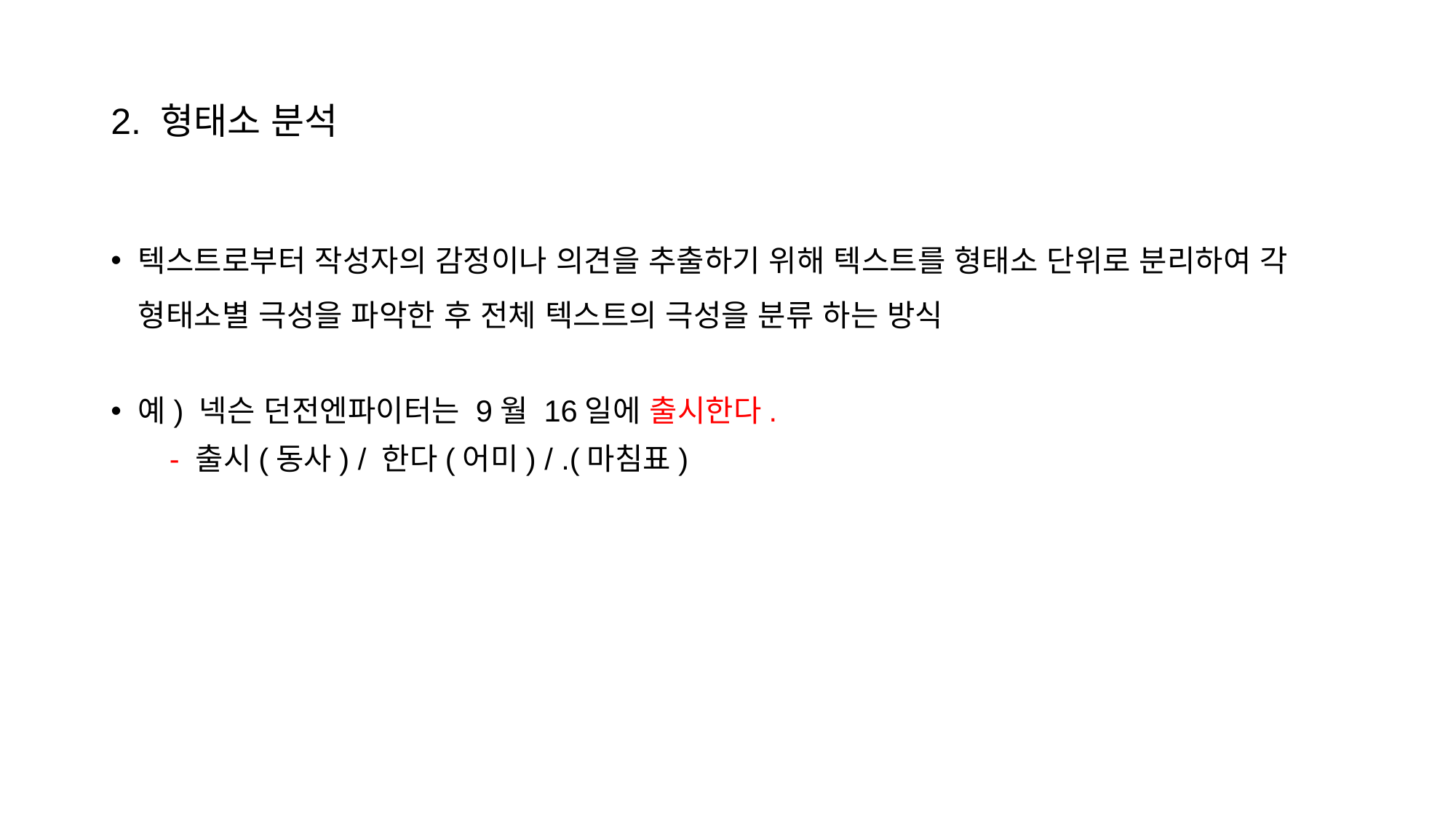

# 2. 형태소 분석
텍스트로부터 작성자의 감정이나 의견을 추출하기 위해 텍스트를 형태소 단위로 분리하여 각 형태소별 극성을 파악한 후 전체 텍스트의 극성을 분류 하는 방식

예) 넥슨 던전엔파이터는 9월 16일에 출시한다.
       - 출시(동사) / 한다(어미) / .(마침표)